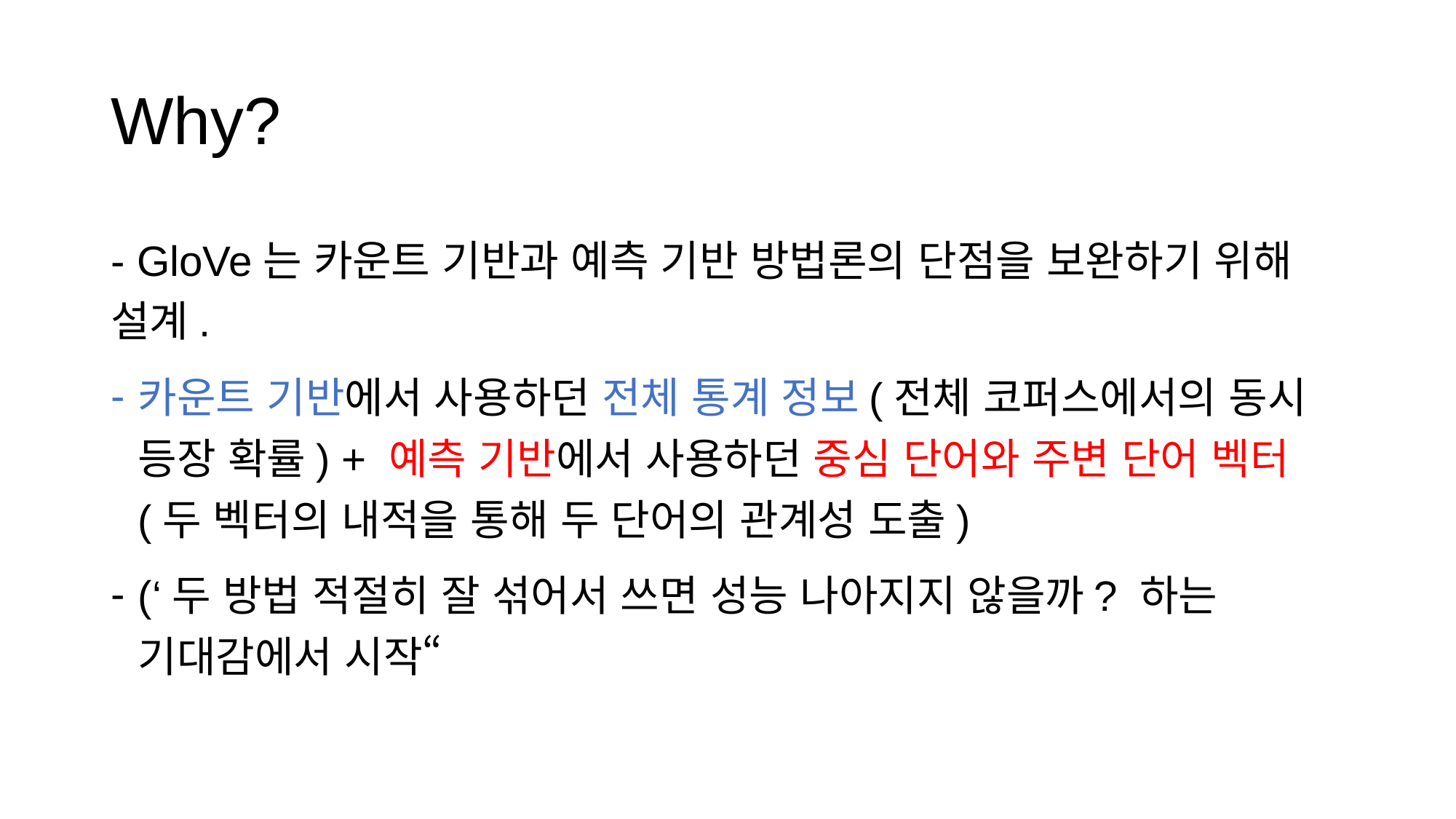

# Why?
- GloVe는 카운트 기반과 예측 기반 방법론의 단점을 보완하기 위해 설계.
카운트 기반에서 사용하던 전체 통계 정보(전체 코퍼스에서의 동시 등장 확률) + 예측 기반에서 사용하던 중심 단어와 주변 단어 벡터(두 벡터의 내적을 통해 두 단어의 관계성 도출)
(‘두 방법 적절히 잘 섞어서 쓰면 성능 나아지지 않을까? 하는 기대감에서 시작“